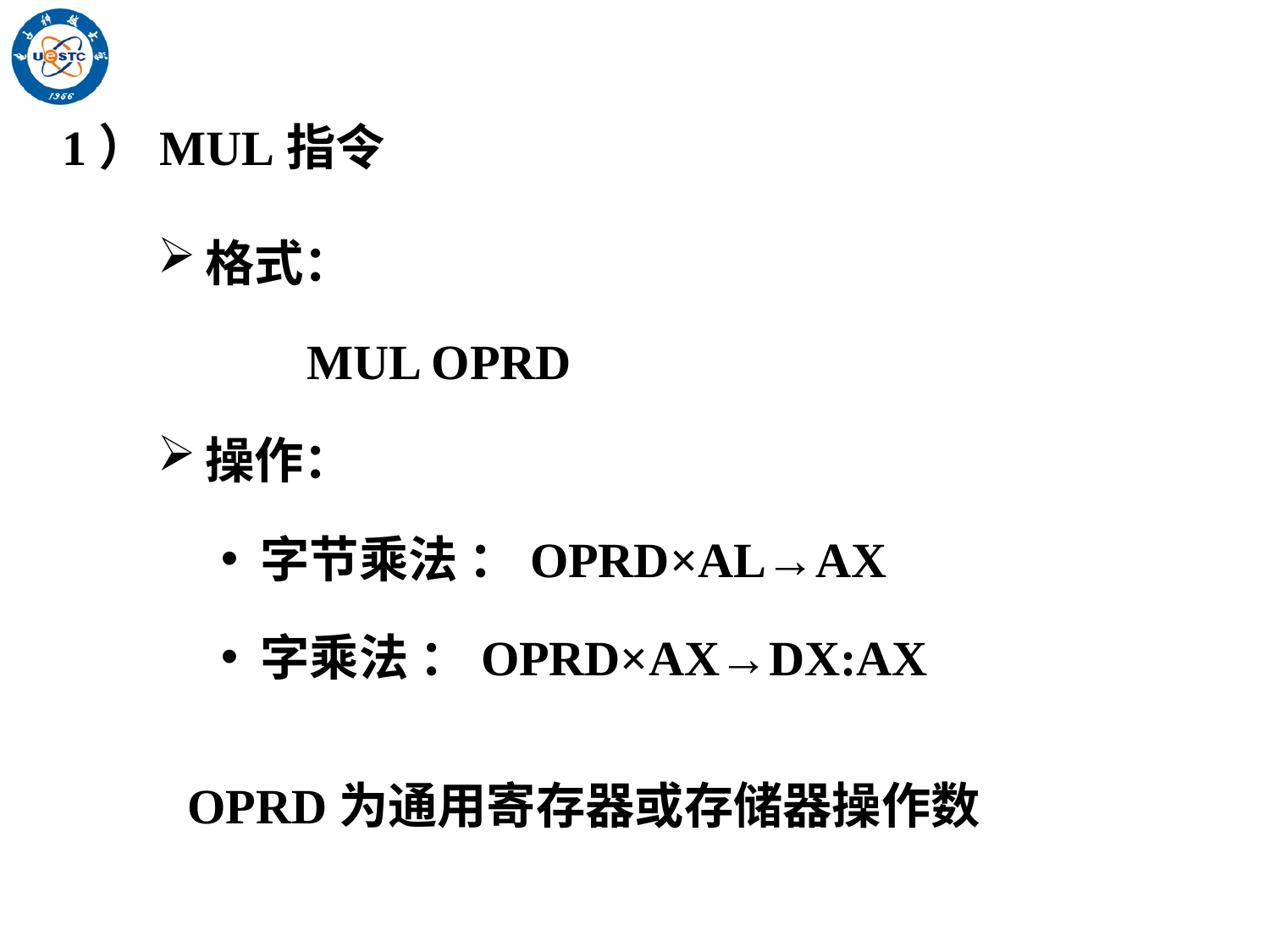

1）MUL指令
格式：
       MUL OPRD
操作：
字节乘法 ：OPRD×AL→AX
字乘法 ：OPRD×AX→DX:AX

OPRD为通用寄存器或存储器操作数